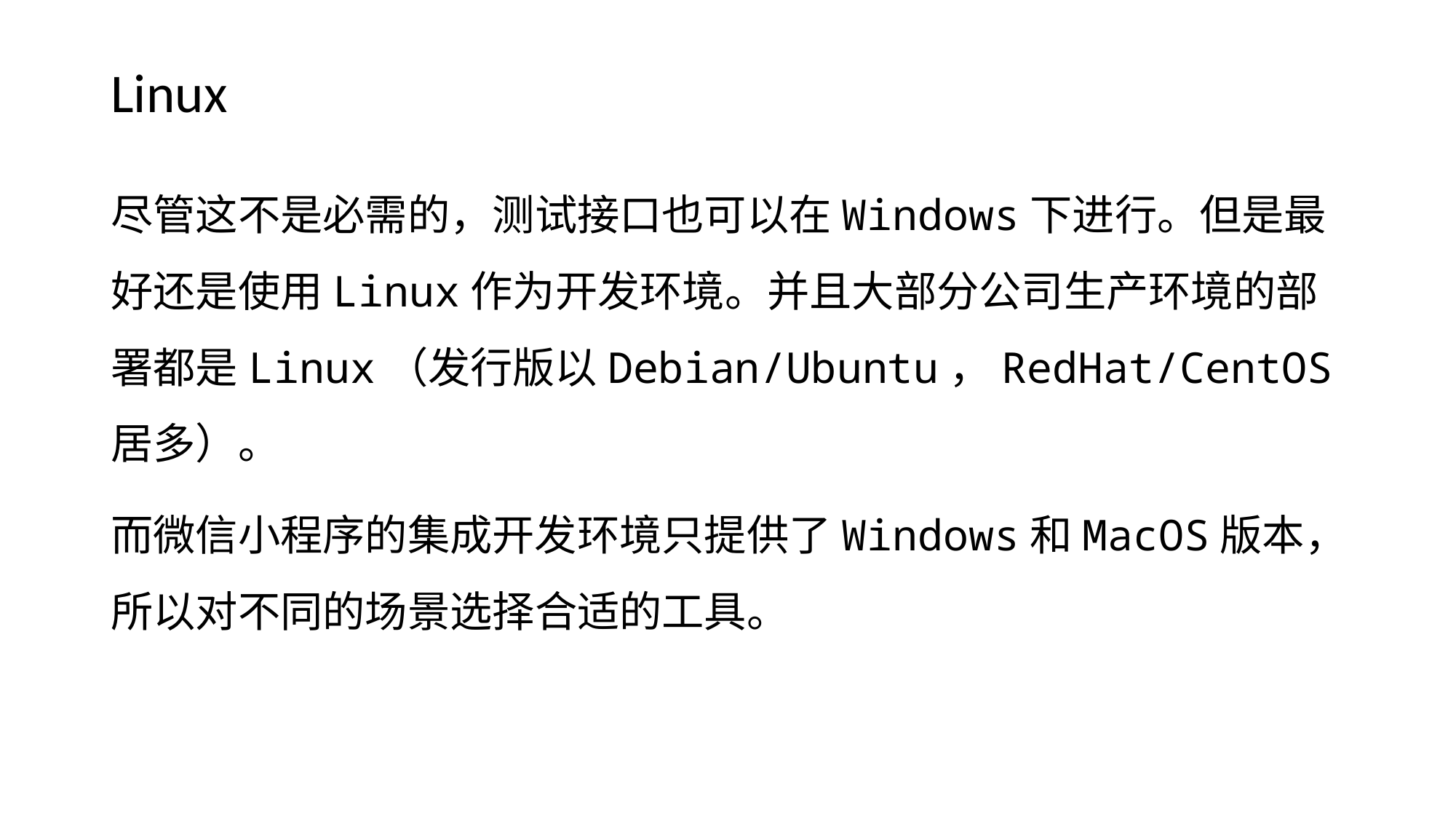

# Linux
尽管这不是必需的，测试接口也可以在Windows下进行。但是最好还是使用Linux作为开发环境。并且大部分公司生产环境的部署都是Linux（发行版以Debian/Ubuntu，RedHat/CentOS居多）。
而微信小程序的集成开发环境只提供了Windows和MacOS版本，所以对不同的场景选择合适的工具。